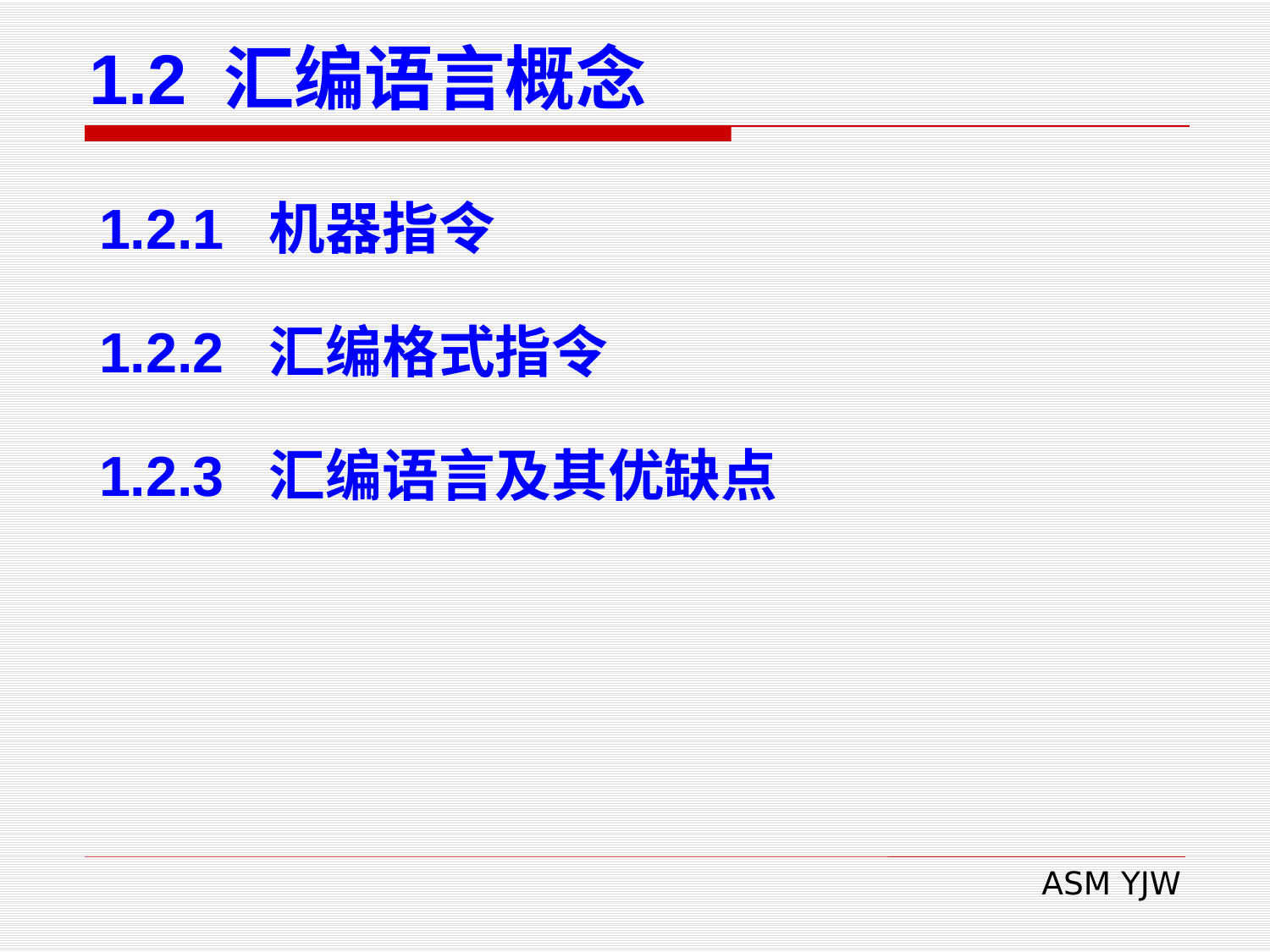

# 1.2 汇编语言概念
1.2.1  机器指令
1.2.2  汇编格式指令
1.2.3  汇编语言及其优缺点